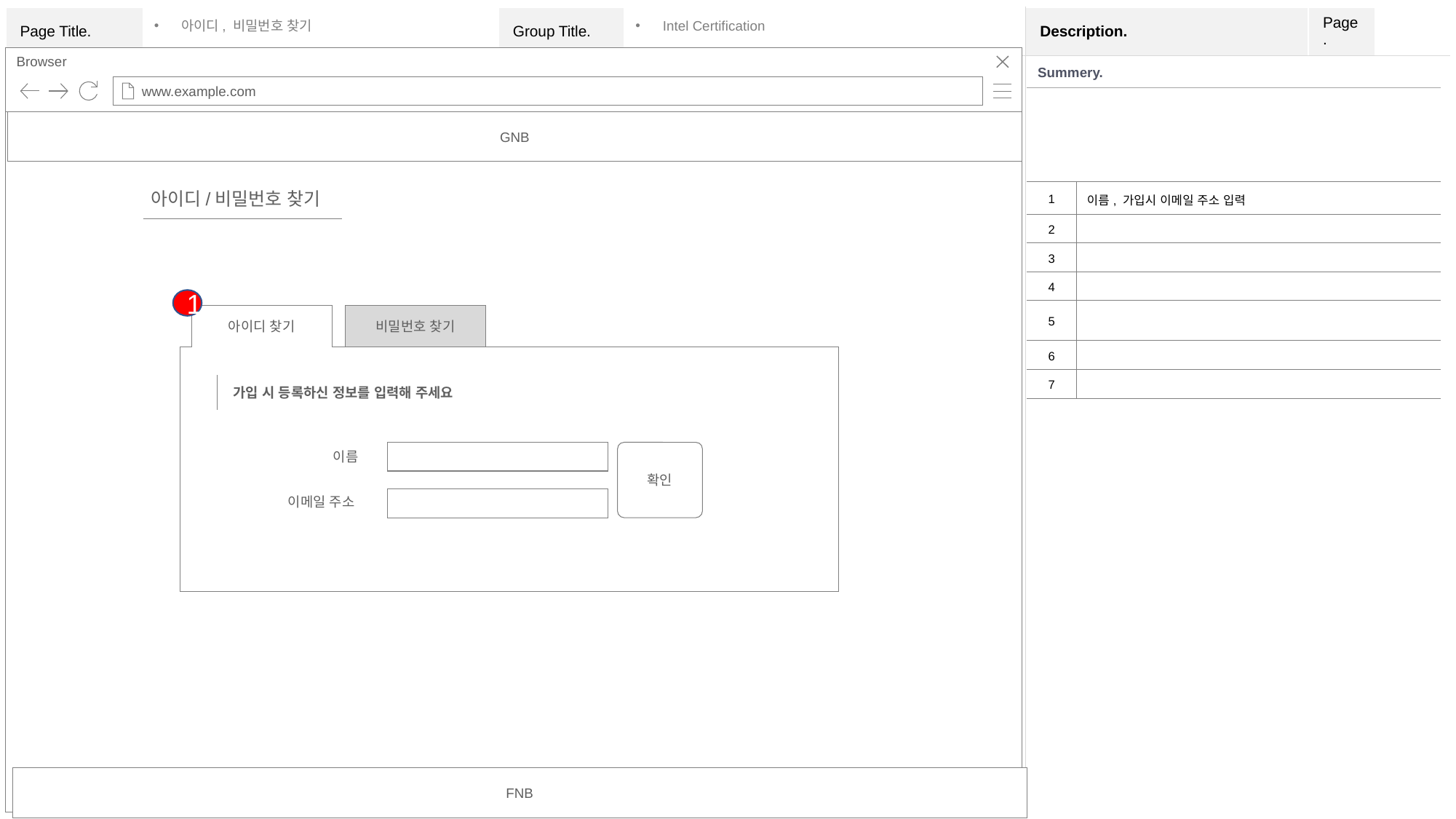

아이디, 비밀번호 찾기
Intel Certification
| Summery. |  |
| --- | --- |
|  |  |
| 1 | 이름, 가입시 이메일 주소 입력 |
| 2 |  |
| 3 |  |
| 4 |  |
| 5 |  |
| 6 |  |
| 7 |  |
GNB
아이디/비밀번호 찾기
1
아이디 찾기
비밀번호 찾기

가입 시 등록하신 정보를 입력해 주세요
이름
확인

이메일 주소

FNB